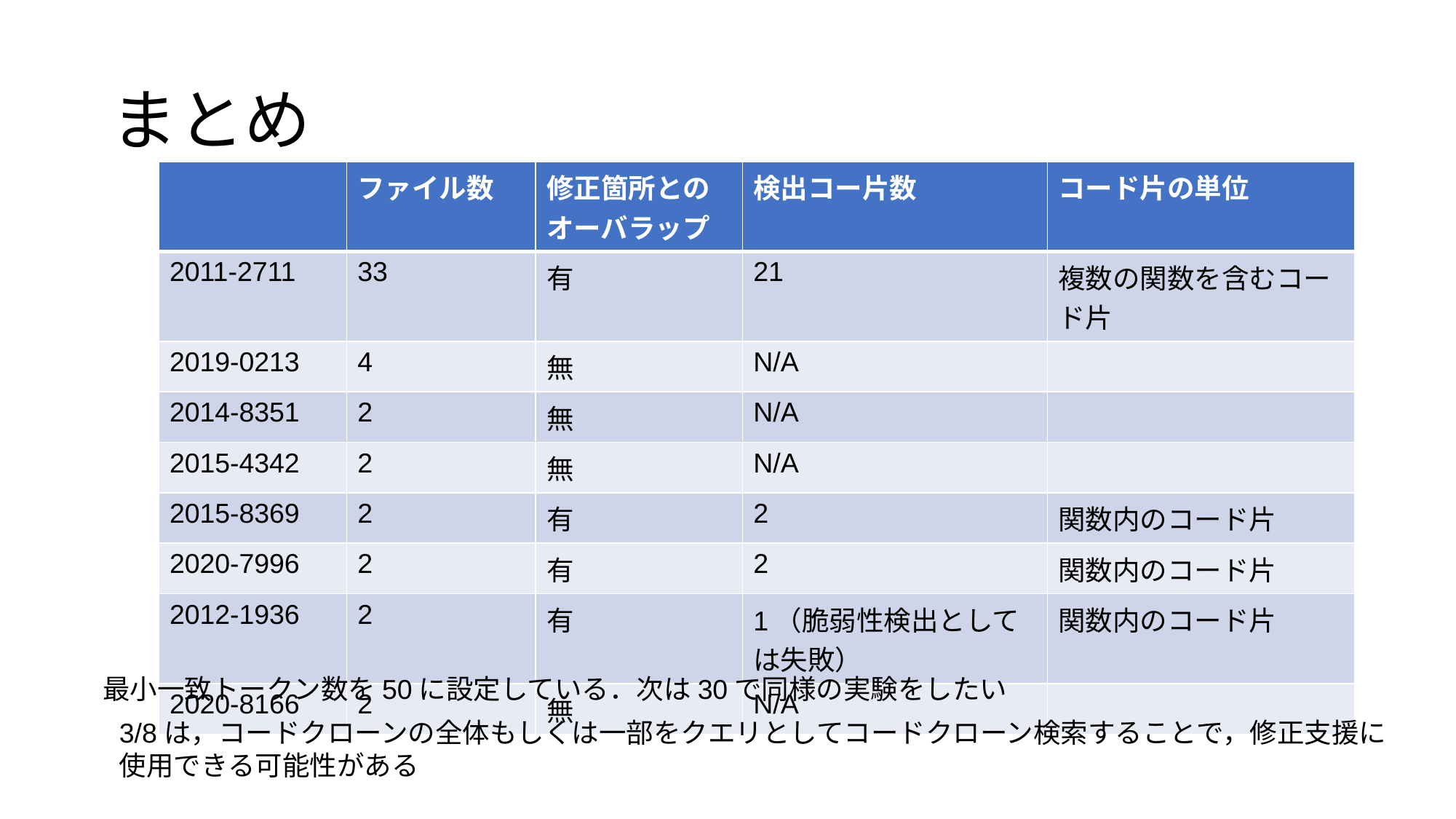

# まとめ
|  | ファイル数 | 修正箇所との オーバラップ | 検出コー片数 | コード片の単位 |
| --- | --- | --- | --- | --- |
| 2011-2711 | 33 | 有 | 21 | 複数の関数を含むコード片 |
| 2019-0213 | 4 | 無 | N/A |  |
| 2014-8351 | 2 | 無 | N/A |  |
| 2015-4342 | 2 | 無 | N/A |  |
| 2015-8369 | 2 | 有 | 2 | 関数内のコード片 |
| 2020-7996 | 2 | 有 | 2 | 関数内のコード片 |
| 2012-1936 | 2 | 有 | 1（脆弱性検出としては失敗） | 関数内のコード片 |
| 2020-8166 | 2 | 無 | N/A |  |
最小一致トークン数を50に設定している．次は30で同様の実験をしたい
3/8は，コードクローンの全体もしくは一部をクエリとしてコードクローン検索することで，修正支援に
使用できる可能性がある